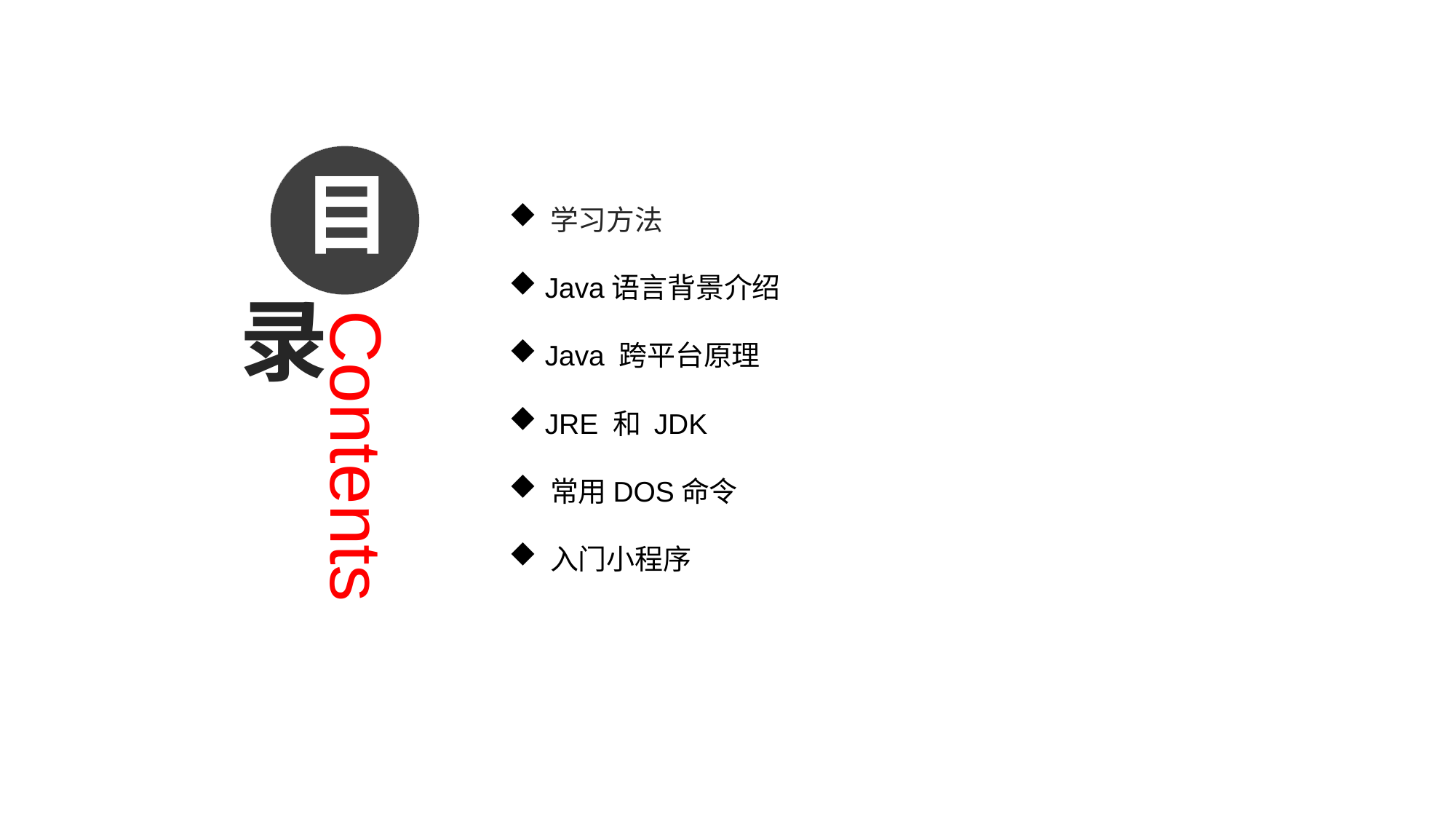

目
 学习方法
 Java语言背景介绍
 Java 跨平台原理
 JRE 和 JDK
 常用DOS命令
 入门小程序
录
Contents